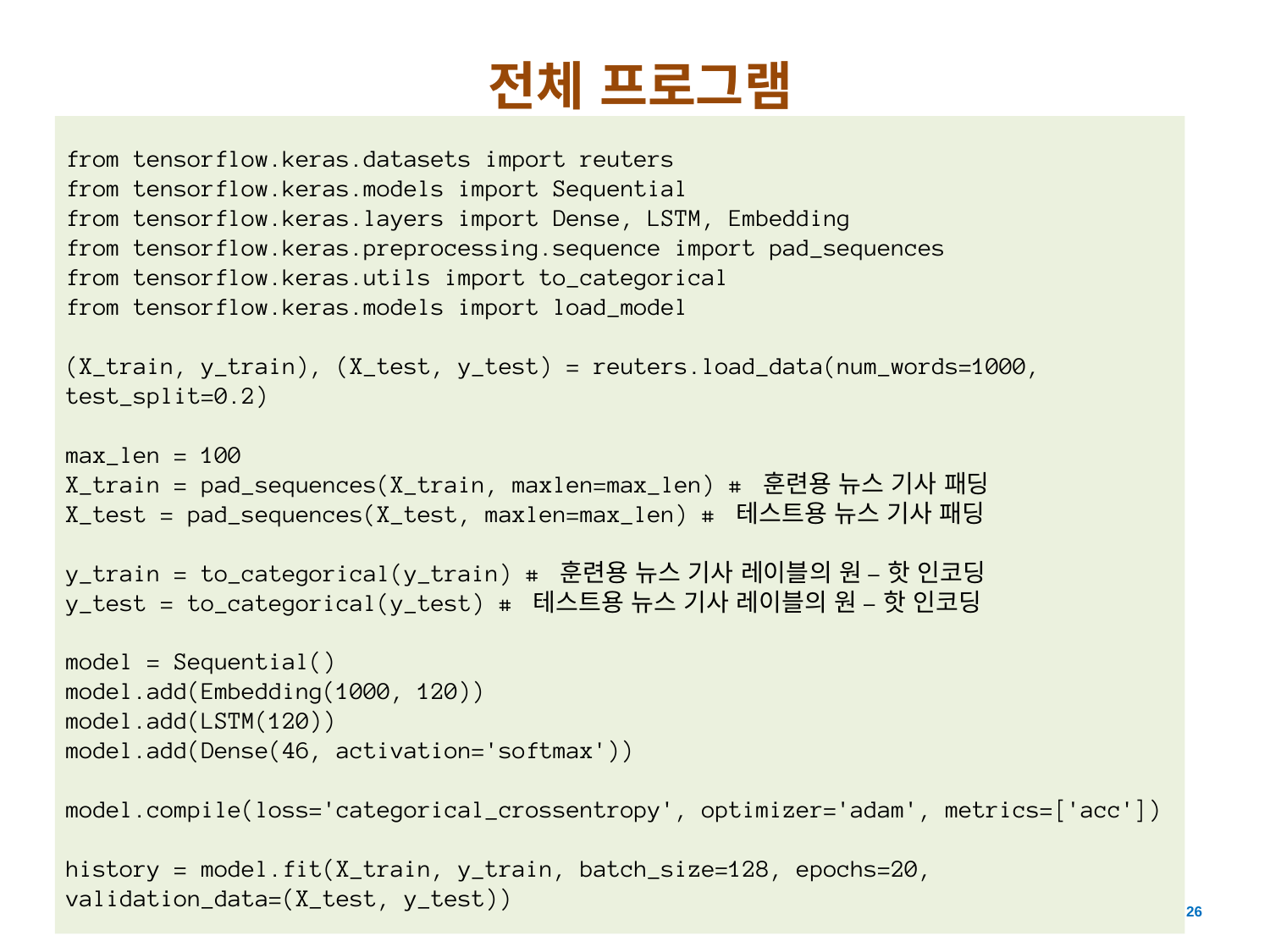

# 전체 프로그램
from tensorflow.keras.datasets import reuters
from tensorflow.keras.models import Sequential
from tensorflow.keras.layers import Dense, LSTM, Embedding
from tensorflow.keras.preprocessing.sequence import pad_sequences
from tensorflow.keras.utils import to_categorical
from tensorflow.keras.models import load_model

(X_train, y_train), (X_test, y_test) = reuters.load_data(num_words=1000, test_split=0.2)

max_len = 100
X_train = pad_sequences(X_train, maxlen=max_len) # 훈련용 뉴스 기사 패딩
X_test = pad_sequences(X_test, maxlen=max_len) # 테스트용 뉴스 기사 패딩

y_train = to_categorical(y_train) # 훈련용 뉴스 기사 레이블의 원-핫 인코딩
y_test = to_categorical(y_test) # 테스트용 뉴스 기사 레이블의 원-핫 인코딩

model = Sequential()
model.add(Embedding(1000, 120))
model.add(LSTM(120))
model.add(Dense(46, activation='softmax'))

model.compile(loss='categorical_crossentropy', optimizer='adam', metrics=['acc'])

history = model.fit(X_train, y_train, batch_size=128, epochs=20, validation_data=(X_test, y_test))